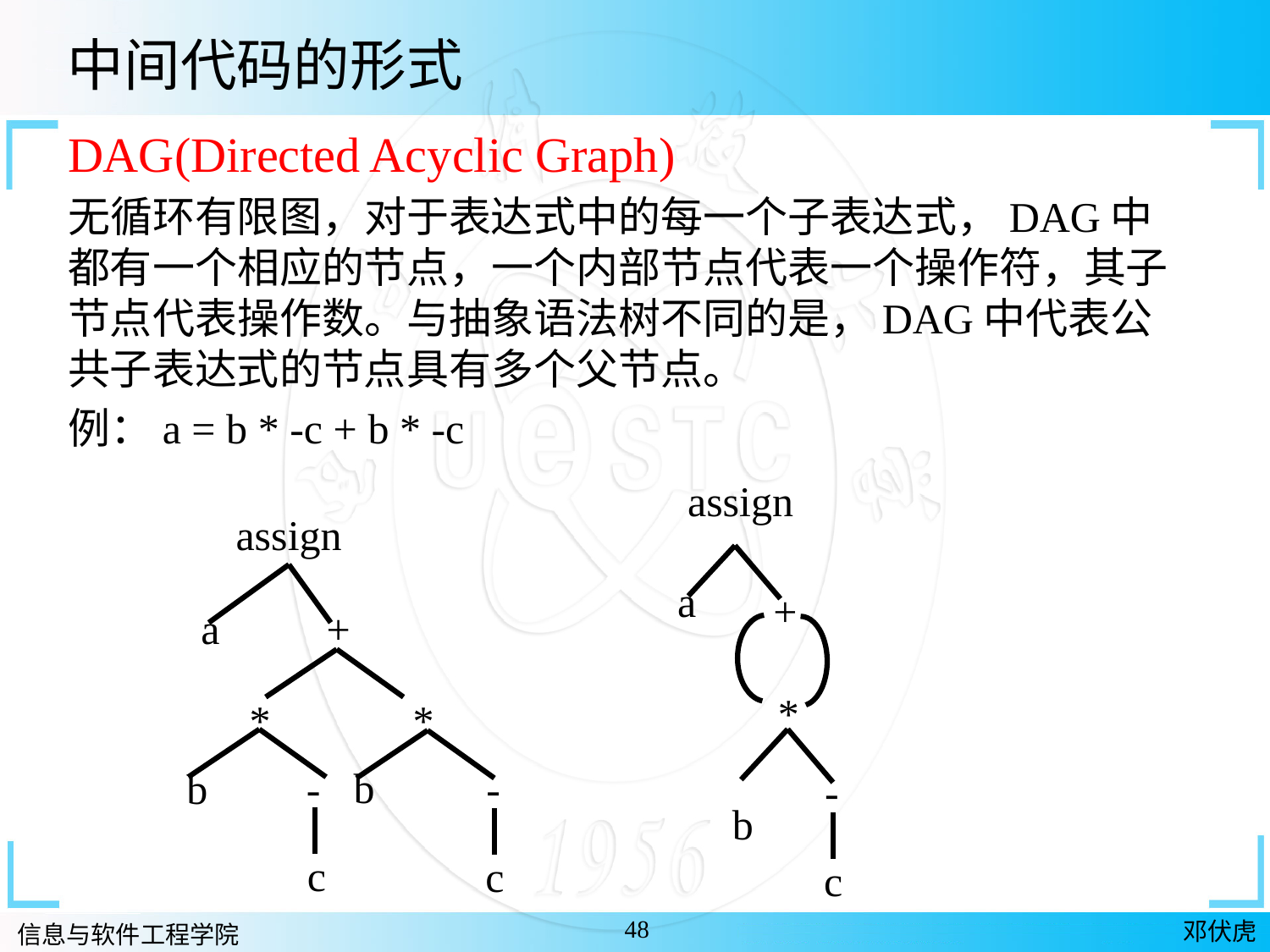

中间代码的形式
DAG(Directed Acyclic Graph)
无循环有限图，对于表达式中的每一个子表达式，DAG中都有一个相应的节点，一个内部节点代表一个操作符，其子节点代表操作数。与抽象语法树不同的是，DAG中代表公共子表达式的节点具有多个父节点。
例：a = b * -c + b * -c
assign
assign
a
+
a
+

*
*
*
b
b
-
-
-
b
c
c
c
48
邓伏虎
信息与软件工程学院